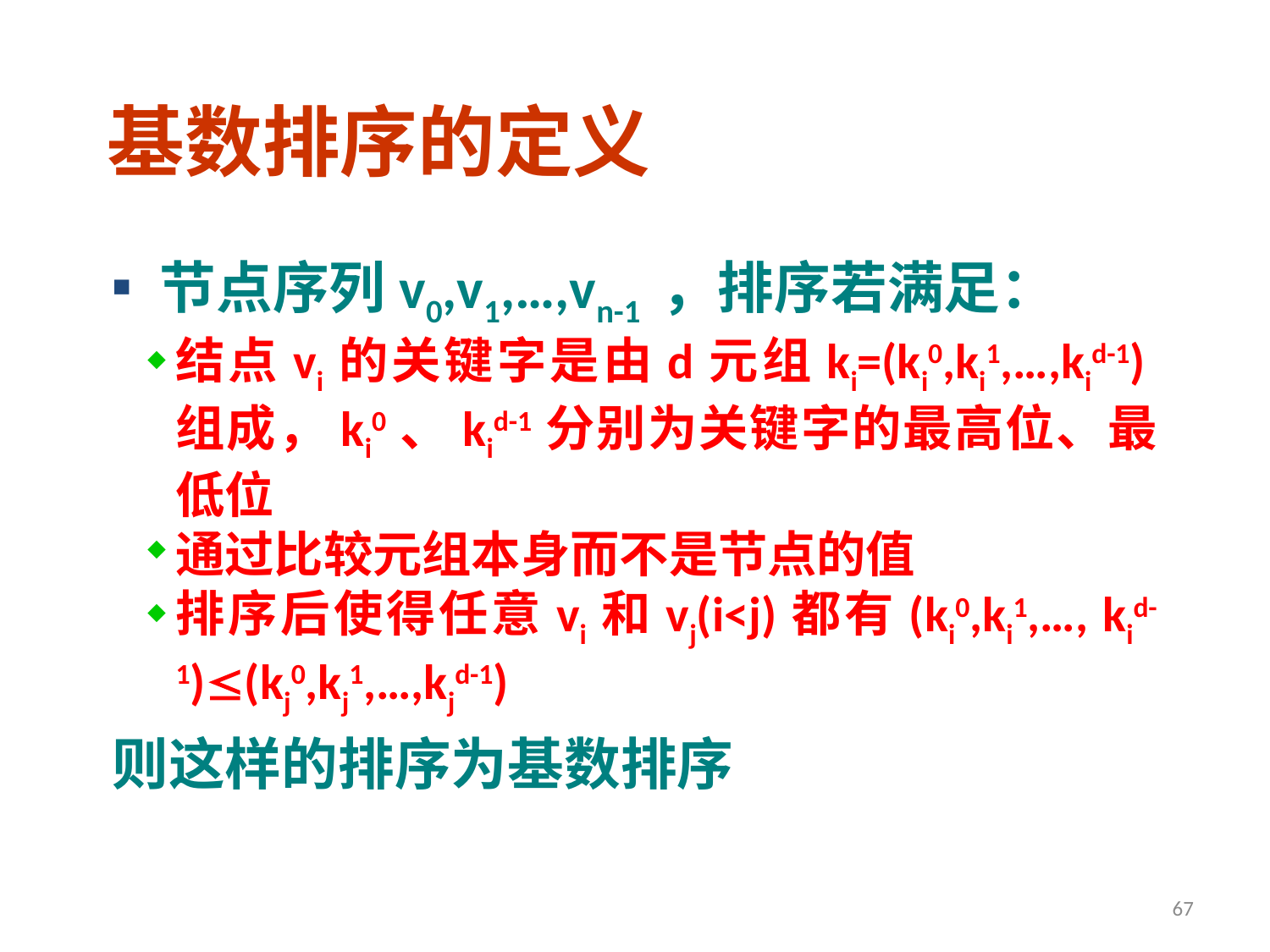

基数排序的定义
节点序列v0,v1,…,vn-1 ，排序若满足：
结点vi的关键字是由d元组ki=(ki0,ki1,…,kid-1)组成，ki0、kid-1分别为关键字的最高位、最低位
通过比较元组本身而不是节点的值
排序后使得任意vi和vj(i<j)都有(ki0,ki1,…, kid-1)≤(kj0,kj1,…,kjd-1)
则这样的排序为基数排序

67